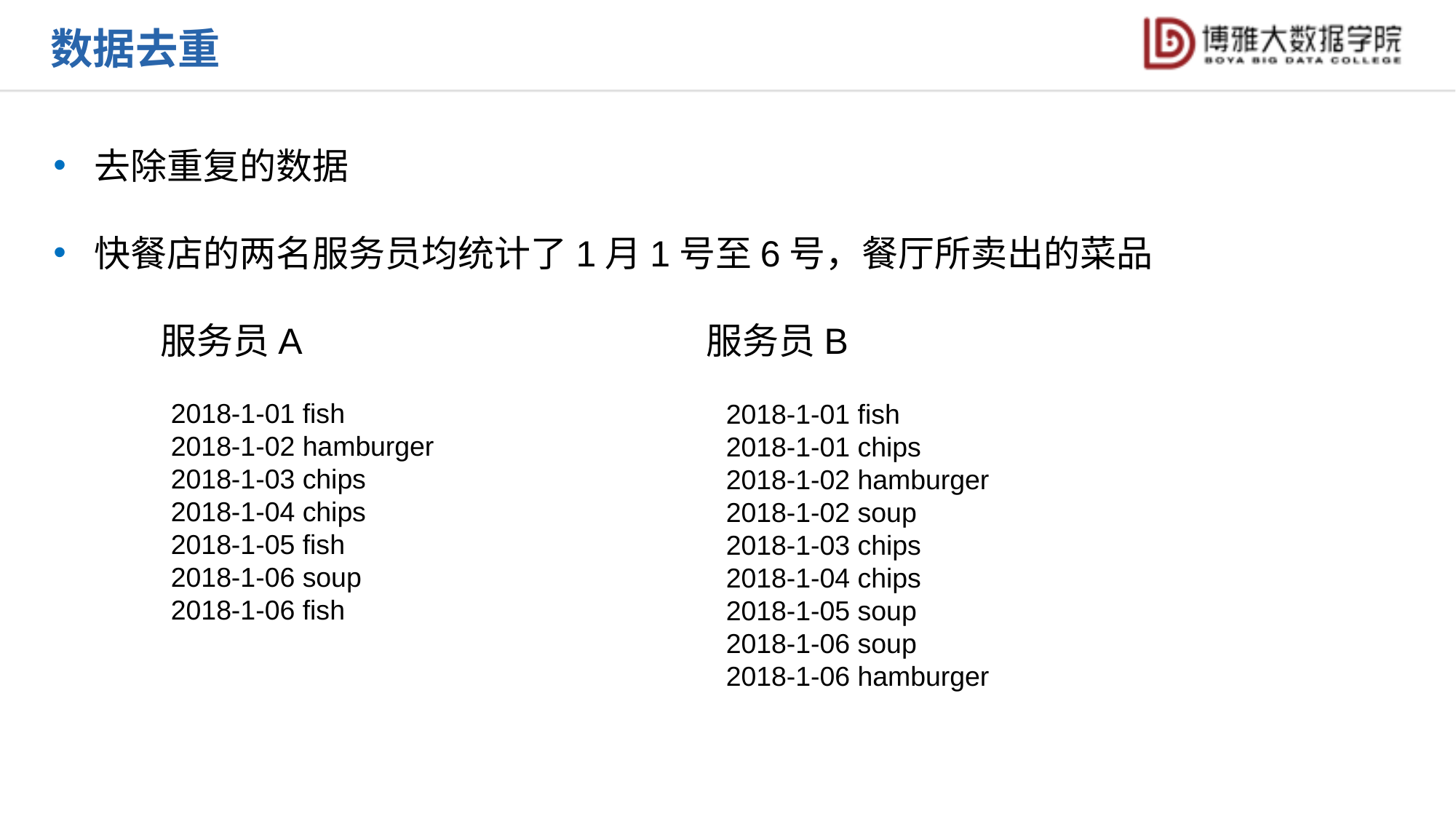

数据去重
去除重复的数据

快餐店的两名服务员均统计了1月1号至6号，餐厅所卖出的菜品

            服务员A                                       服务员B

2018-1-01 fish
2018-1-02 hamburger
2018-1-03 chips
2018-1-04 chips
2018-1-05 fish
2018-1-06 soup
2018-1-06 fish
2018-1-01 fish
2018-1-01 chips
2018-1-02 hamburger
2018-1-02 soup
2018-1-03 chips
2018-1-04 chips
2018-1-05 soup
2018-1-06 soup
2018-1-06 hamburger